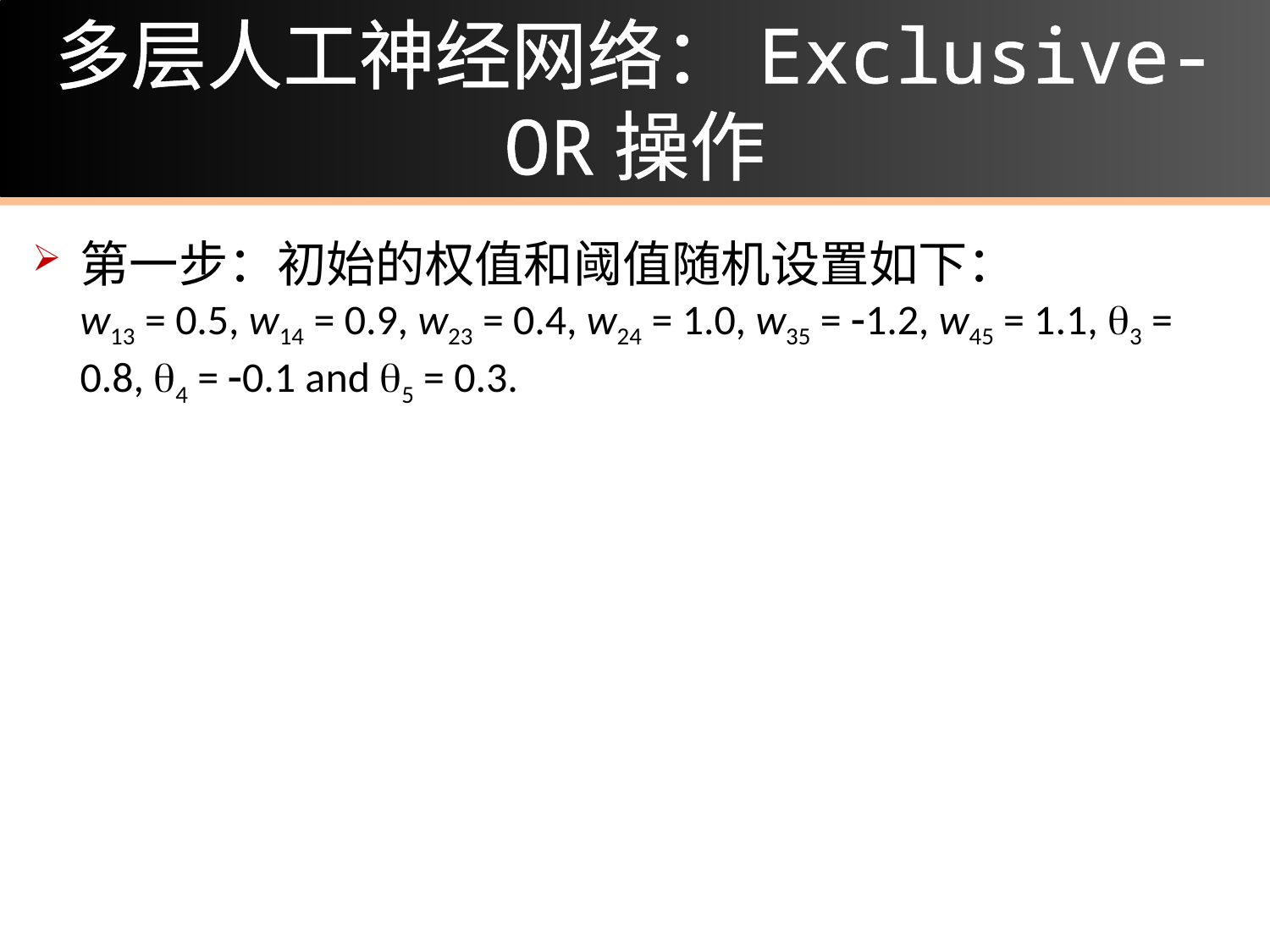

# 多层人工神经网络：Exclusive-OR操作
第一步：初始的权值和阈值随机设置如下：
	w13 = 0.5, w14 = 0.9, w23 = 0.4, w24 = 1.0, w35 = −1.2, w45 = 1.1, θ3 = 0.8, θ4 = −0.1 and θ5 = 0.3.